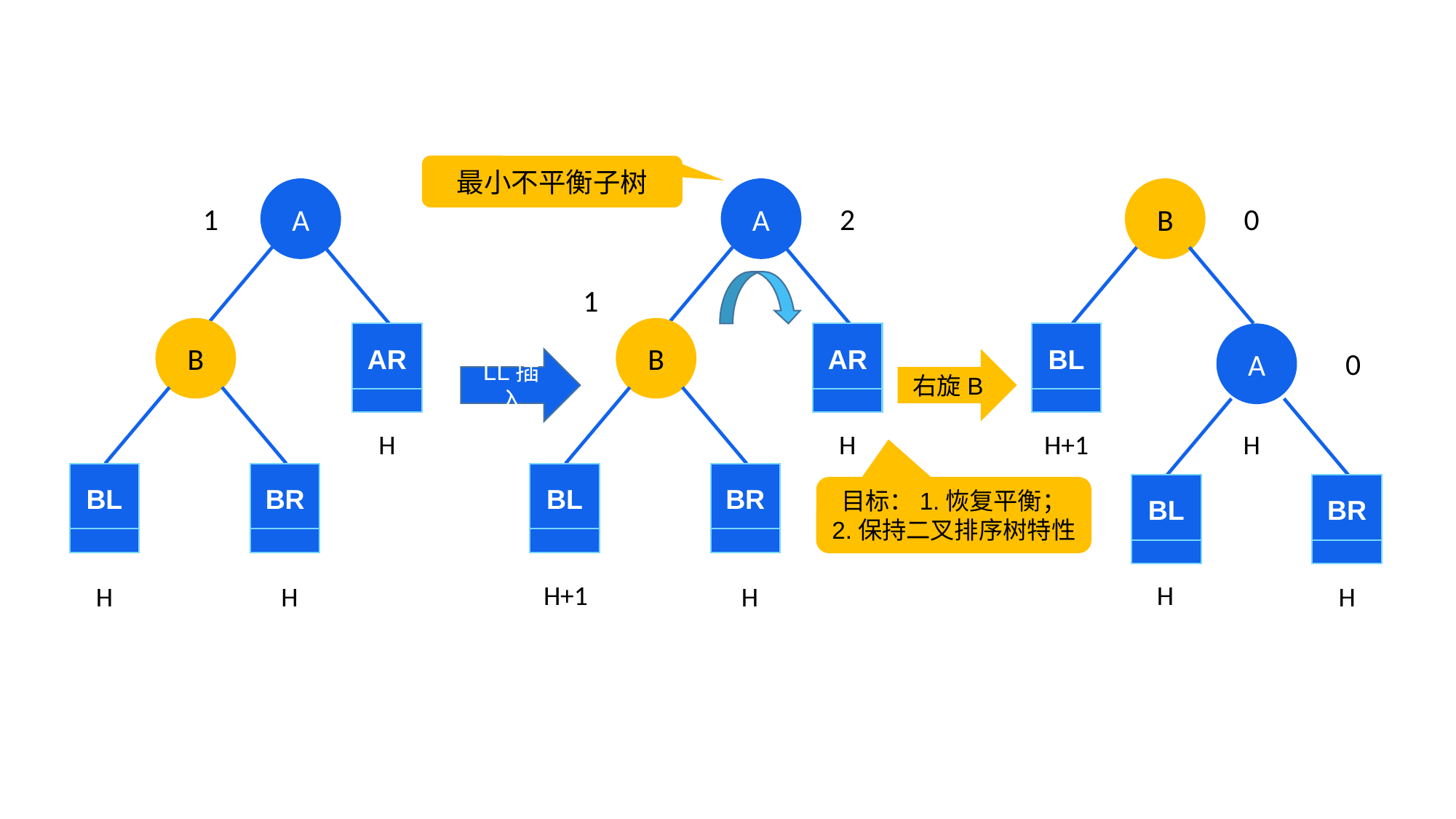

最小不平衡子树
A
A
B
0
1
2

1
B
B
AR

AR

BL

A
0
LL插入
右旋B
BL

BR

H
H
H+1
H
BL

BR

BL

BR

目标：1.恢复平衡；
2.保持二叉排序树特性
H+1
H
H
H
H
H